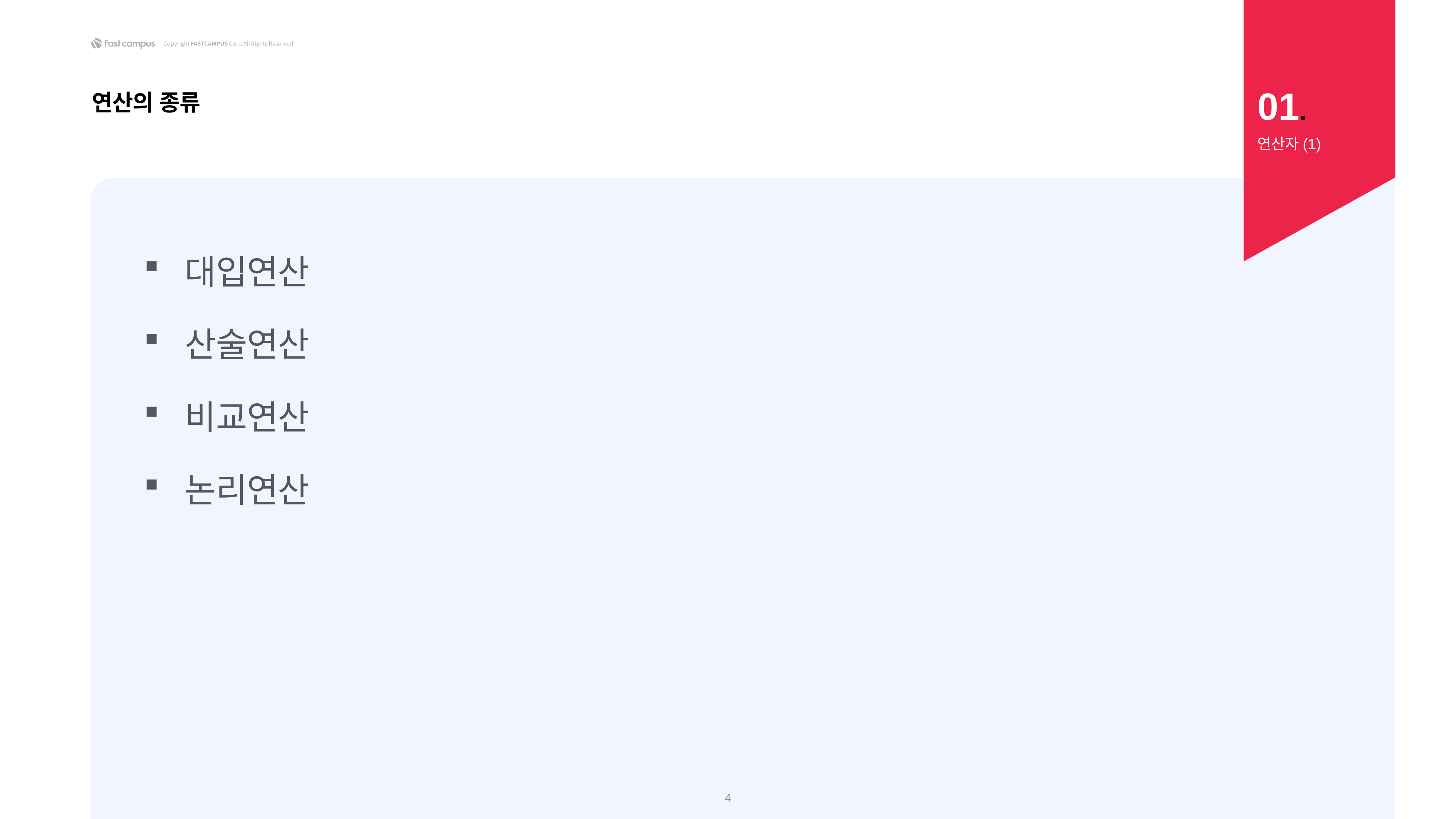

01.
연산의 종류
연산자(1)
대입연산
산술연산
비교연산
논리연산
4